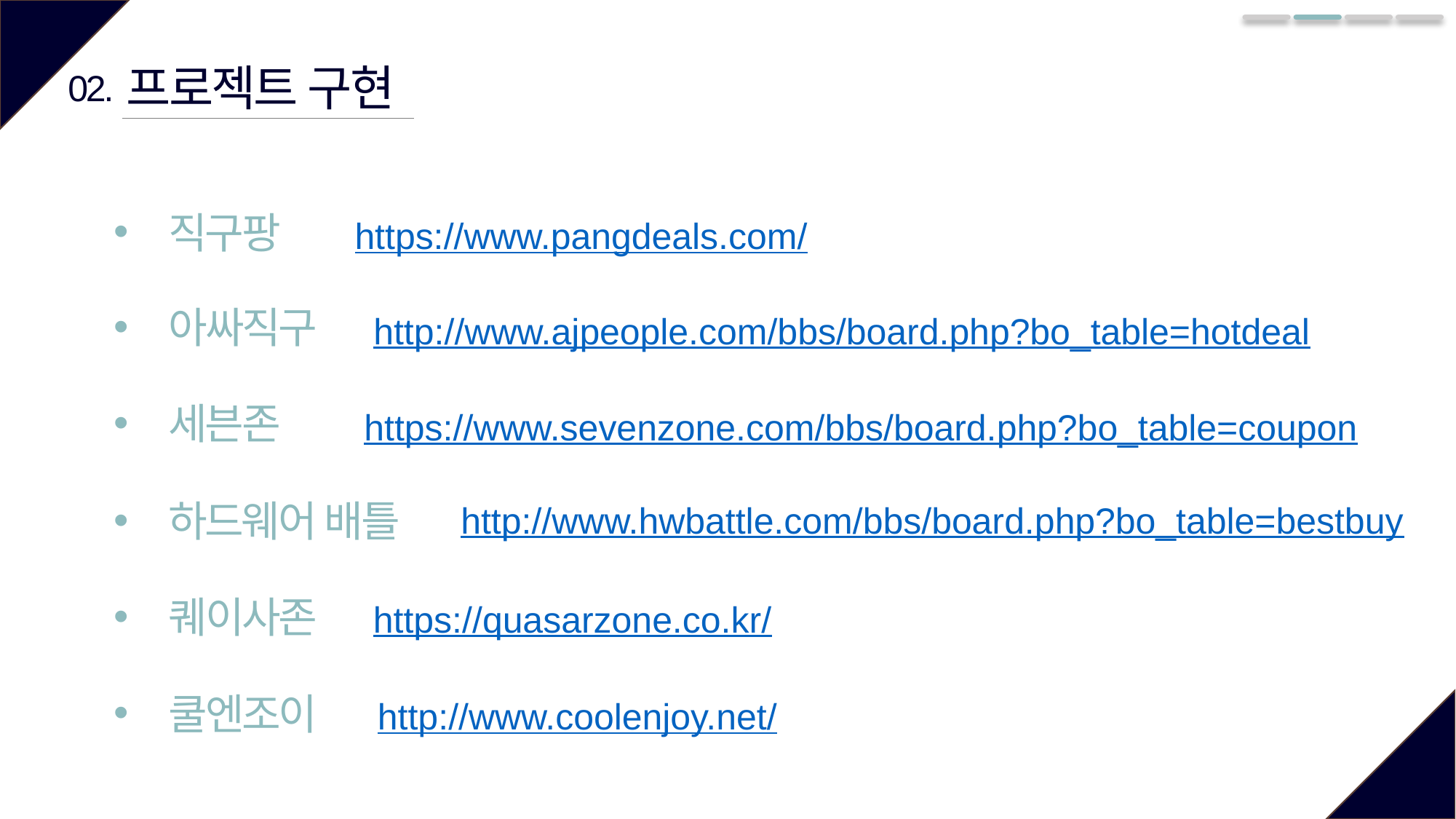

프로젝트 구현
02.
직구팡
https://www.pangdeals.com/

아싸직구
http://www.ajpeople.com/bbs/board.php?bo_table=hotdeal

세븐존
https://www.sevenzone.com/bbs/board.php?bo_table=coupon

http://www.hwbattle.com/bbs/board.php?bo_table=bestbuy

하드웨어 배틀
https://quasarzone.co.kr/

퀘이사존
http://www.coolenjoy.net/

쿨엔조이